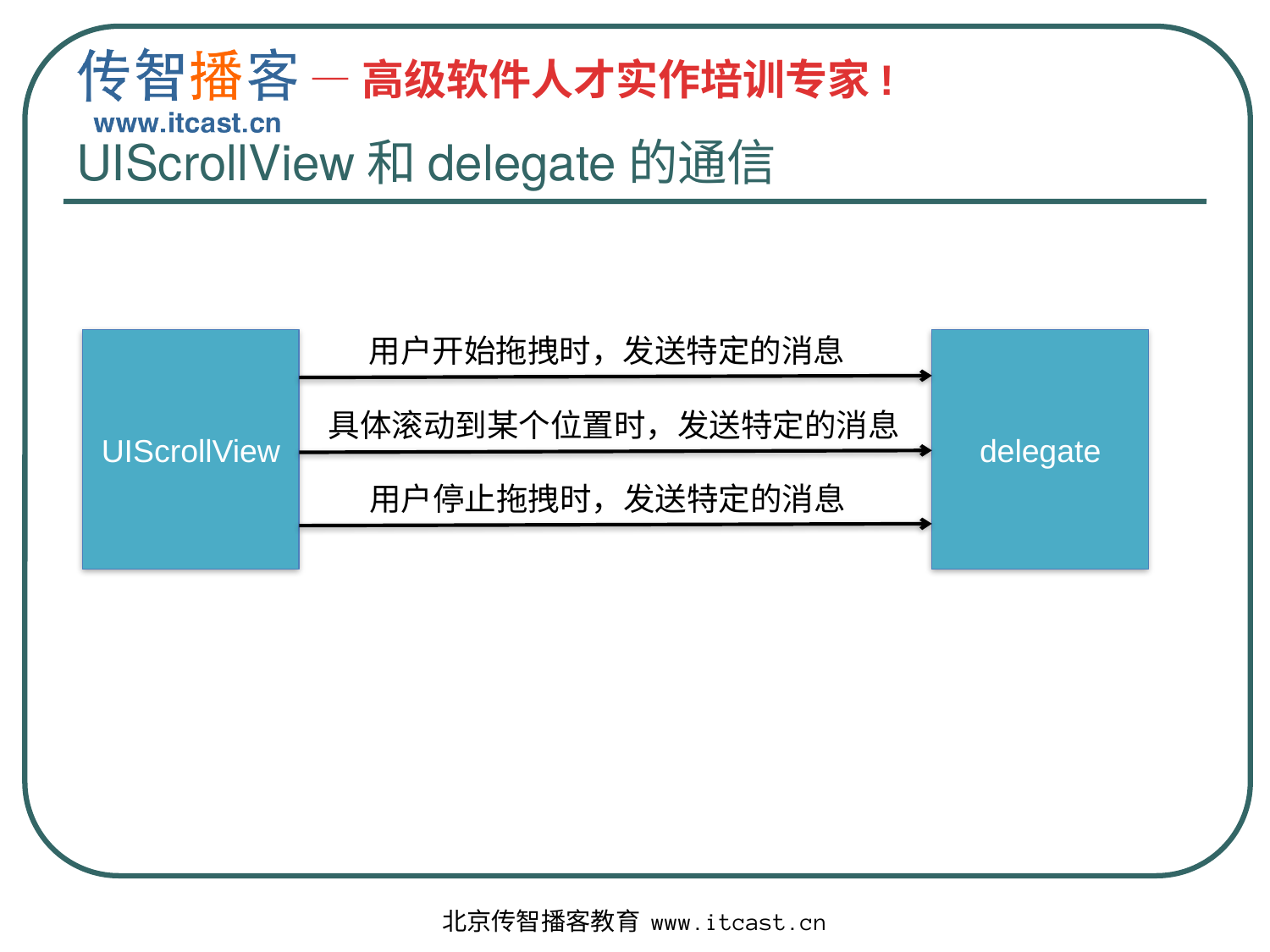

# UIScrollView和delegate的通信
用户开始拖拽时，发送特定的消息
UIScrollView
delegate
具体滚动到某个位置时，发送特定的消息
用户停止拖拽时，发送特定的消息